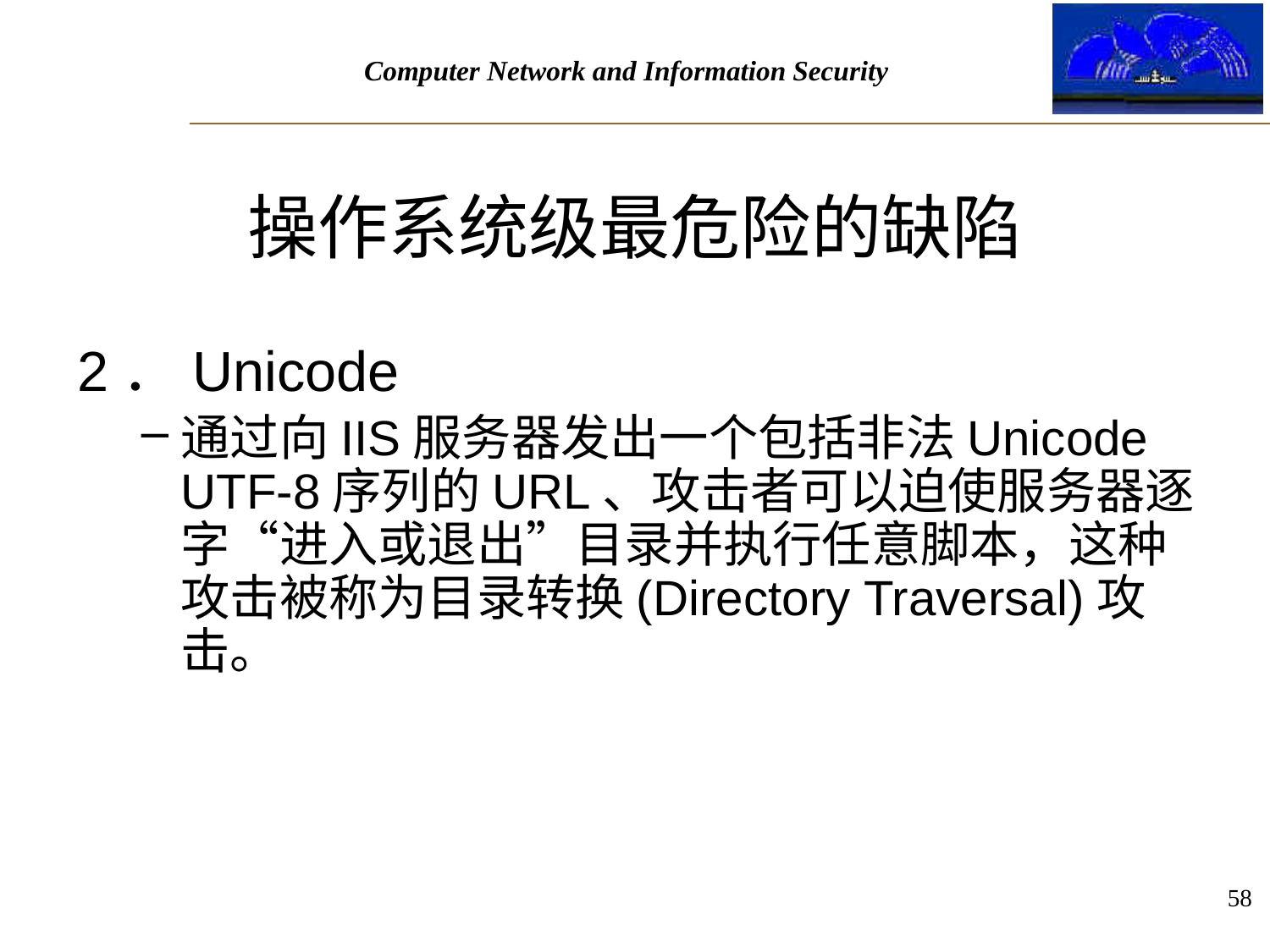

# 操作系统级最危险的缺陷
2．Unicode
通过向IIS服务器发出一个包括非法Unicode UTF-8序列的URL、攻击者可以迫使服务器逐字“进入或退出”目录并执行任意脚本，这种攻击被称为目录转换(Directory Traversal)攻击。
58